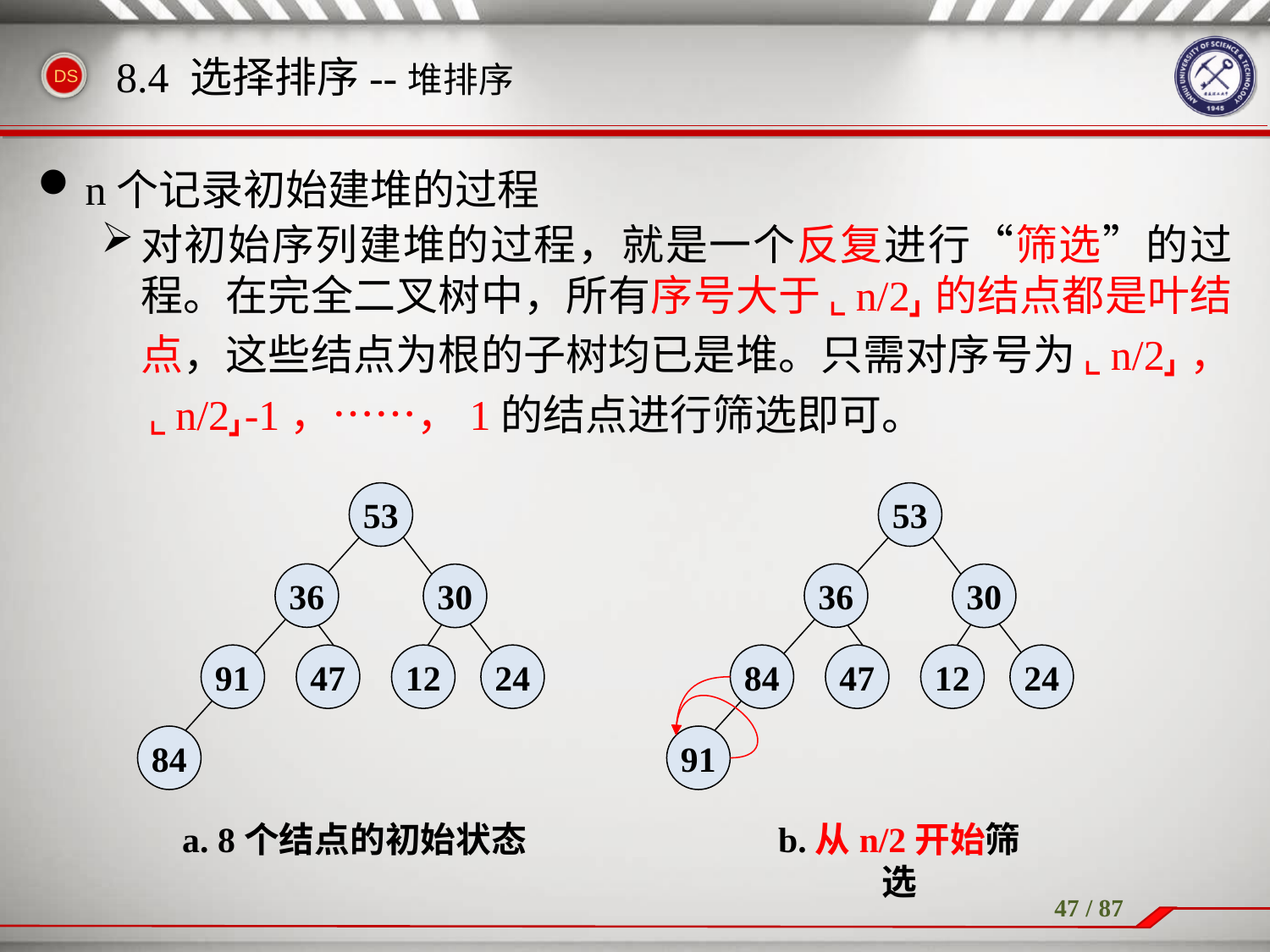

n个记录初始建堆的过程
对初始序列建堆的过程，就是一个反复进行“筛选”的过程。在完全二叉树中，所有序号大于┗n/2┛的结点都是叶结点，这些结点为根的子树均已是堆。只需对序号为┗n/2┛，┗n/2┛-1，……，1的结点进行筛选即可。

8.4 选择排序--堆排序
53

36
30

91
47
12
24
84
a. 8个结点的初始状态
53

36
30

84
47
12
24
91
b.从n/2开始筛选